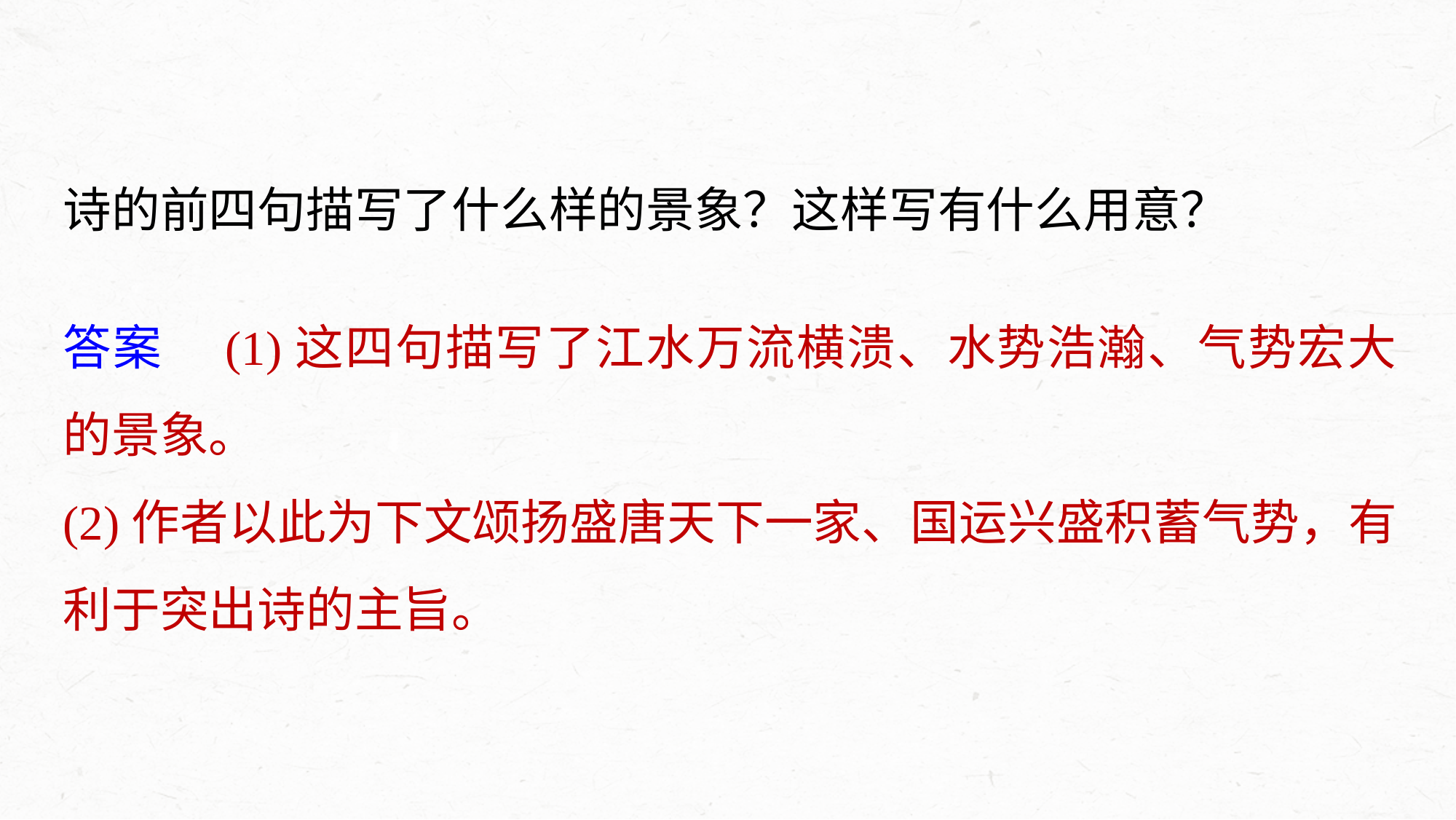

诗的前四句描写了什么样的景象？这样写有什么用意？
答案　(1)这四句描写了江水万流横溃、水势浩瀚、气势宏大的景象。
(2)作者以此为下文颂扬盛唐天下一家、国运兴盛积蓄气势，有利于突出诗的主旨。